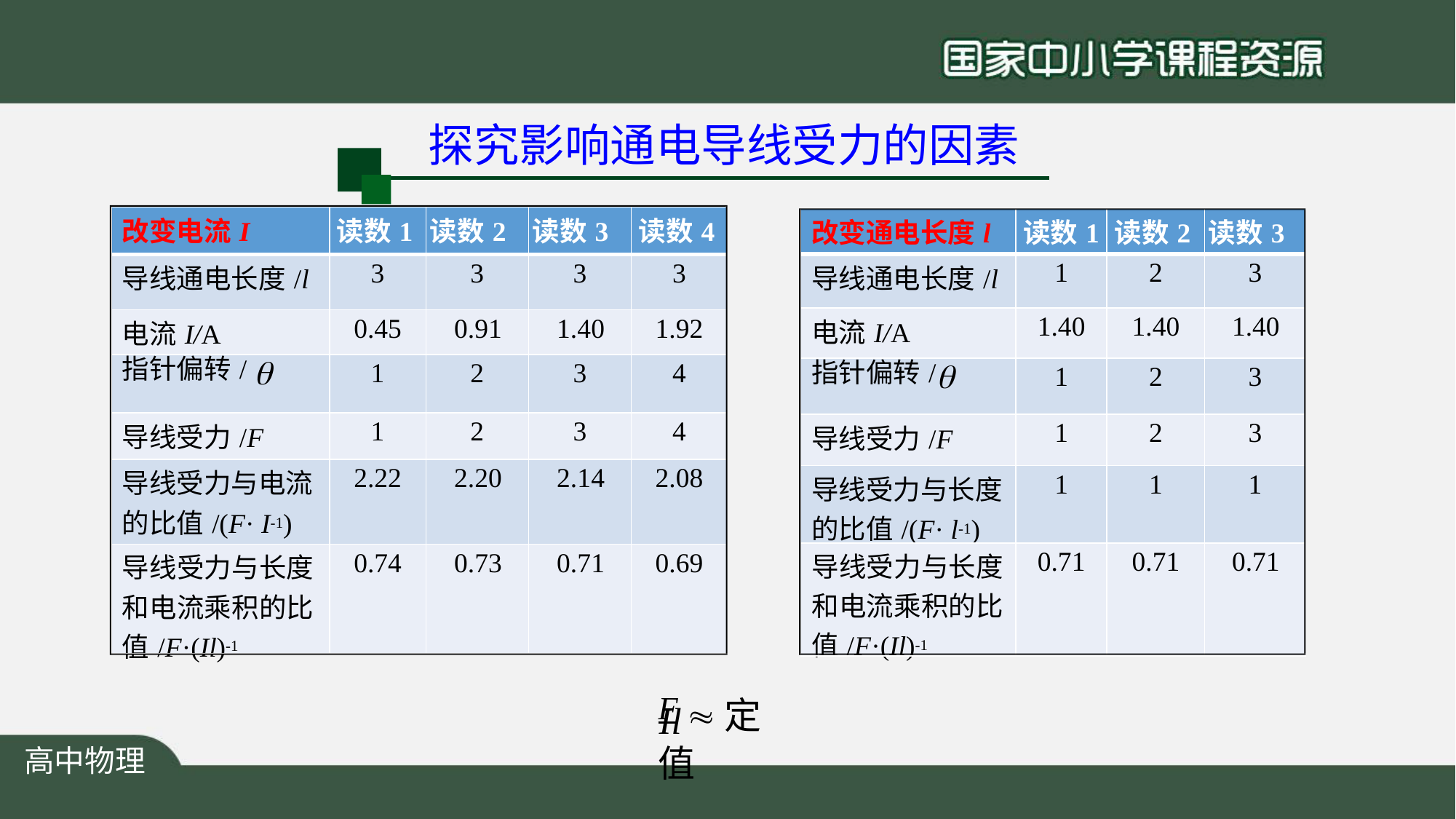

# 探究影响通电导线受力的因素

| 改变电流I | 读数1 | 读数2 | 读数3 | 读数4 |
| --- | --- | --- | --- | --- |
| 导线通电长度/l | 3 | 3 | 3 | 3 |
| 电流I/A | 0.45 | 0.91 | 1.40 | 1.92 |
| 指针偏转/ θ | 1 | 2 | 3 | 4 |
| 导线受力/F | 1 | 2 | 3 | 4 |
| 导线受力与电流 的比值/(F· I-1) | 2.22 | 2.20 | 2.14 | 2.08 |
| 导线受力与长度 和电流乘积的比 值/F·(Il)-1 | 0.74 | 0.73 | 0.71 | 0.69 |

| 改变通电长度l | 读数1 | 读数2 | 读数3 |
| --- | --- | --- | --- |
| 导线通电长度/l | 1 | 2 | 3 |
| 电流I/A | 1.40 | 1.40 | 1.40 |
| 指针偏转/θ | 1 | 2 | 3 |
| 导线受力/F | 1 | 2 | 3 |
| 导线受力与长度 的比值/(F· l-1) | 1 | 1 | 1 |
| 导线受力与长度 和电流乘积的比 值/F·(Il)-1 | 0.71 | 0.71 | 0.71 |
F ≈定值
Il
高中物理